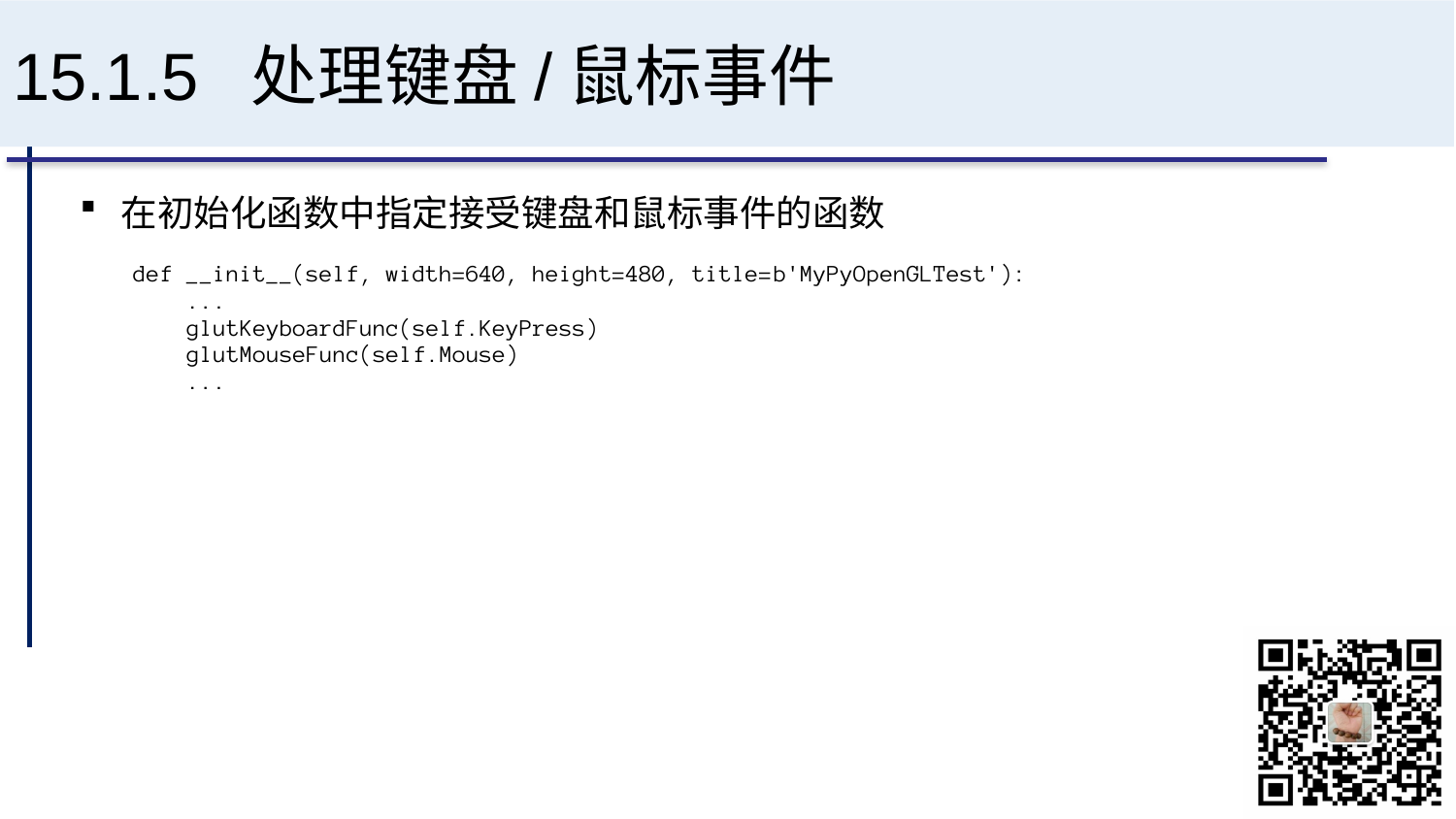

# 15.1.5  处理键盘/鼠标事件
在初始化函数中指定接受键盘和鼠标事件的函数

    def __init__(self, width=640, height=480, title=b'MyPyOpenGLTest'):
        ...
        glutKeyboardFunc(self.KeyPress)
        glutMouseFunc(self.Mouse)
        ...